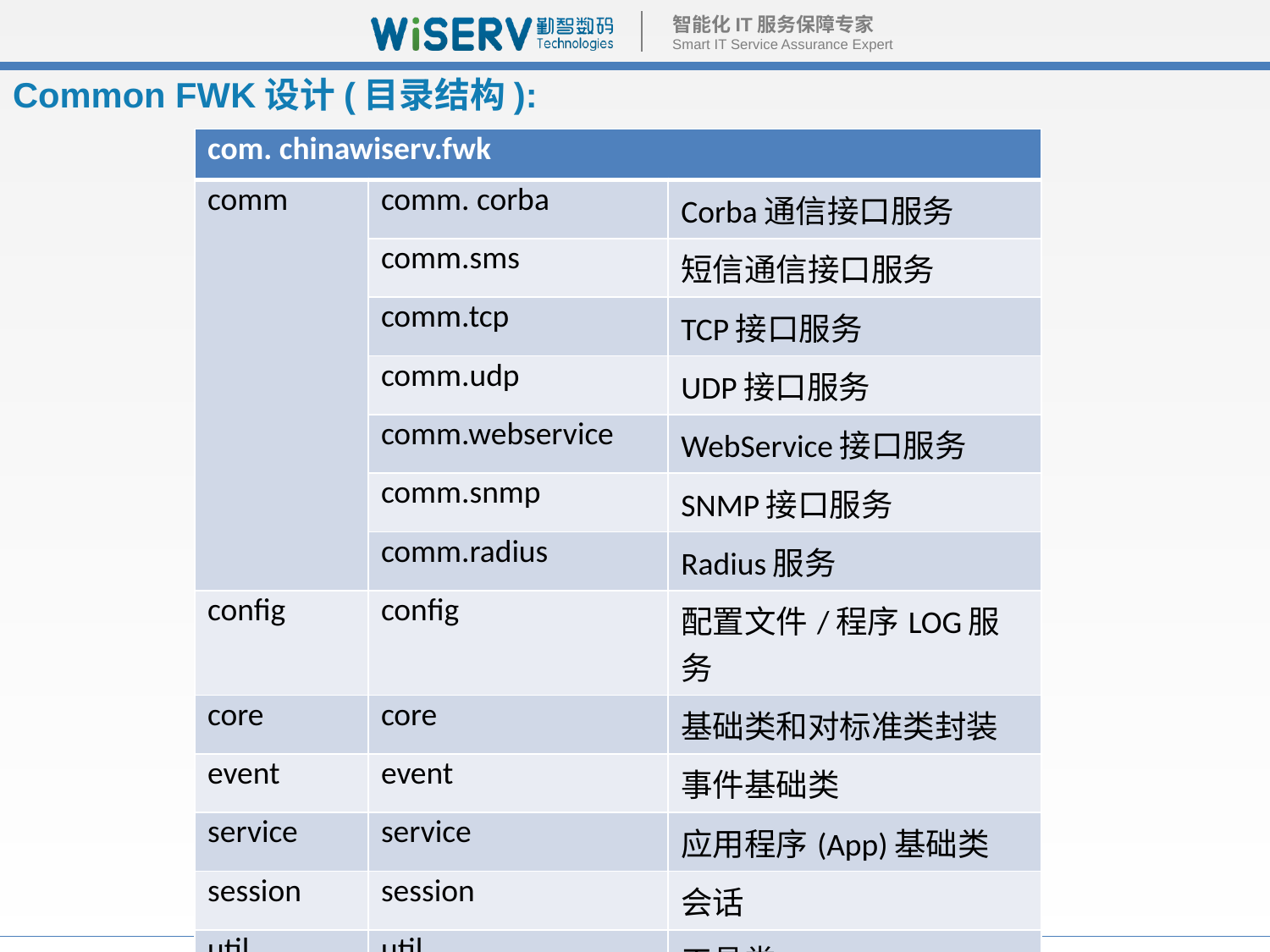

# Common FWK设计(目录结构):
| com. chinawiserv.fwk |  |  |
| --- | --- | --- |
| comm | comm. corba | Corba通信接口服务 |
|  | comm.sms | 短信通信接口服务 |
|  | comm.tcp | TCP接口服务 |
|  | comm.udp | UDP接口服务 |
|  | comm.webservice | WebService接口服务 |
|  | comm.snmp | SNMP接口服务 |
|  | comm.radius | Radius服务 |
| config | config | 配置文件/程序LOG服务 |
| core | core | 基础类和对标准类封装 |
| event | event | 事件基础类 |
| service | service | 应用程序(App)基础类 |
| session | session | 会话 |
| util | util | 工具类 |
| com. chinawiserv.service |  |  |
| 各种应用程序 |  |  |